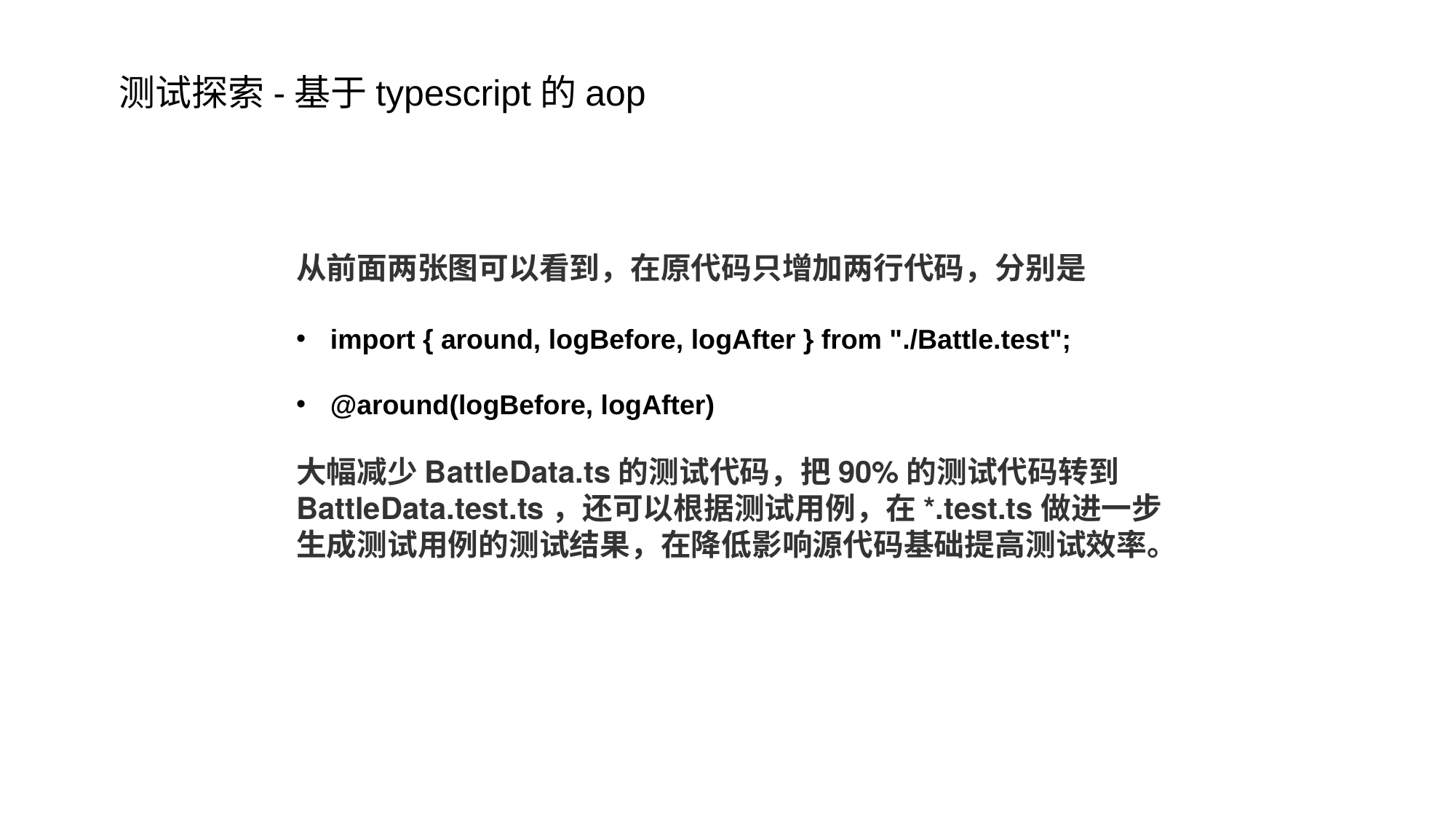

测试探索-基于typescript的aop
从前面两张图可以看到，在原代码只增加两行代码，分别是

import { around, logBefore, logAfter } from "./Battle.test";

@around(logBefore, logAfter)

大幅减少BattleData.ts的测试代码，把90%的测试代码转到BattleData.test.ts，还可以根据测试用例，在*.test.ts做进一步生成测试用例的测试结果，在降低影响源代码基础提高测试效率。